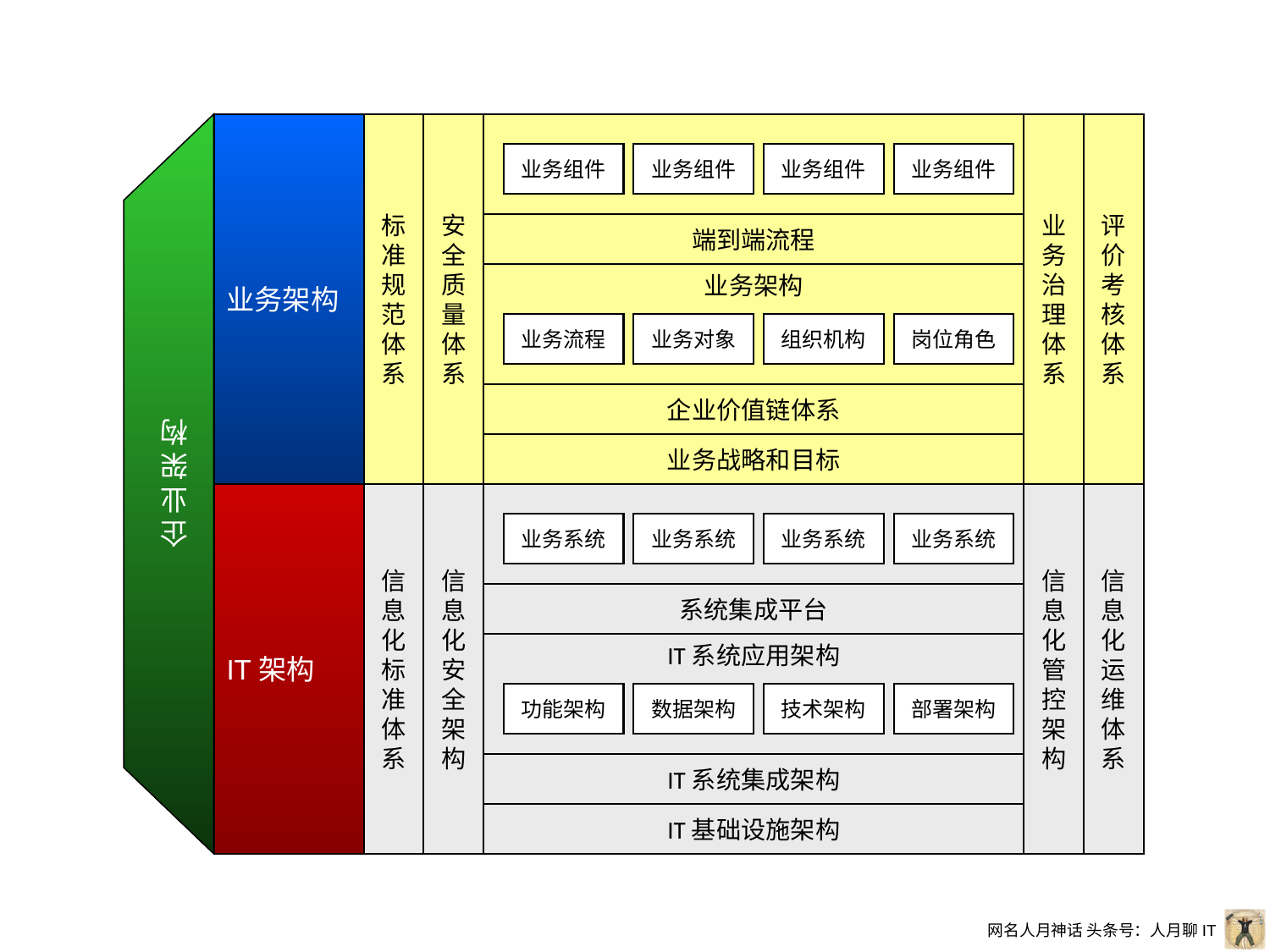

业务架构
标准规范
体系
安全质量
体系

业务治理体系
评价考核体系
业务组件
业务组件
业务组件
业务组件
端到端流程
业务架构
业务流程
业务对象
组织机构
岗位角色
企业价值链体系
业务战略和目标
企
业
架
构
IT架构
信息化标准体系
信息化安全架构

信息化管控架构
信息化运维体系
业务系统
业务系统
业务系统
业务系统
系统集成平台
IT系统应用架构
功能架构
数据架构
技术架构
部署架构
IT系统集成架构
IT基础设施架构